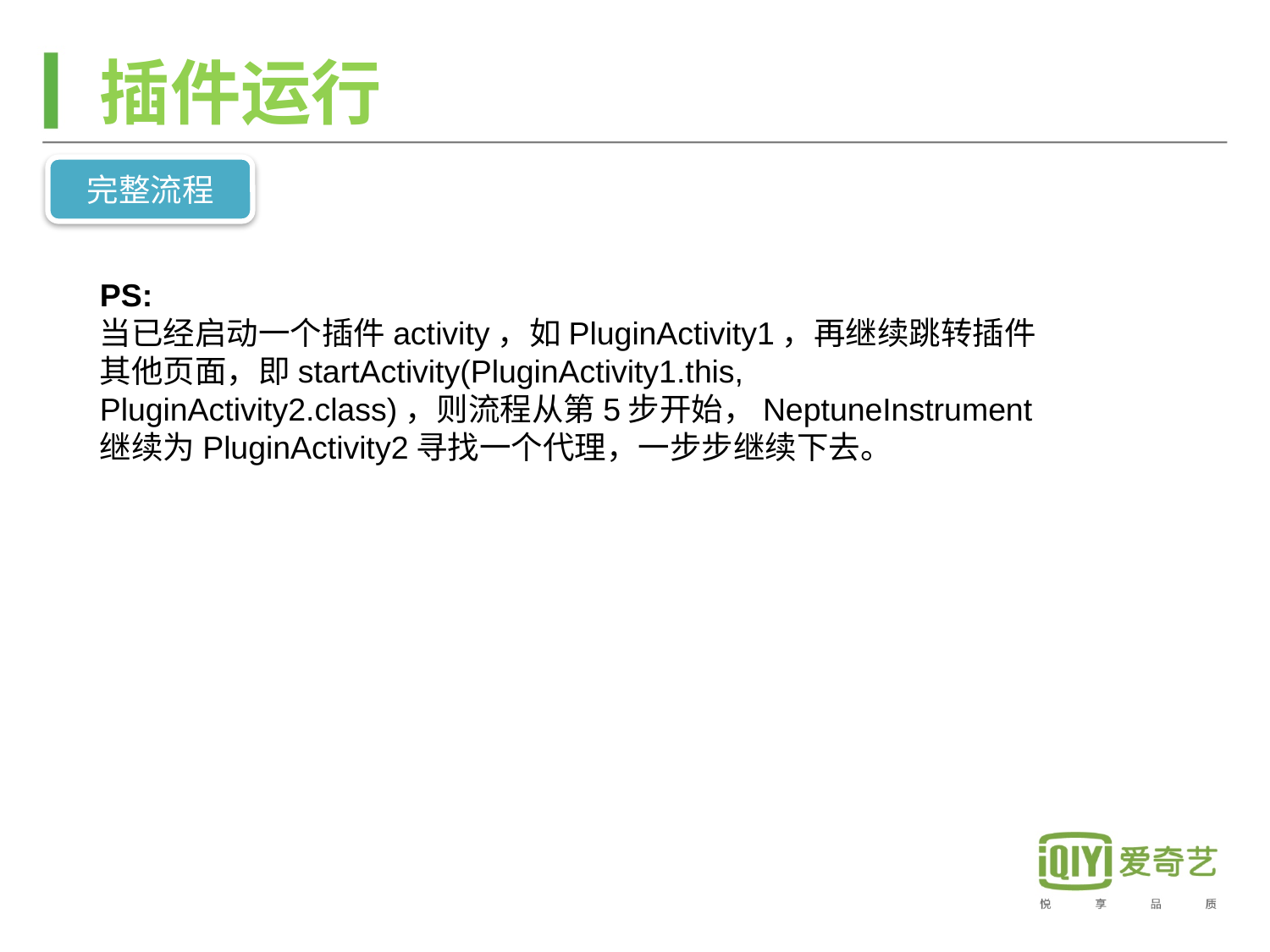

插件运行
完整流程
PS:
当已经启动一个插件activity，如PluginActivity1，再继续跳转插件其他页面，即startActivity(PluginActivity1.this, PluginActivity2.class)，则流程从第5步开始，NeptuneInstrument继续为PluginActivity2寻找一个代理，一步步继续下去。